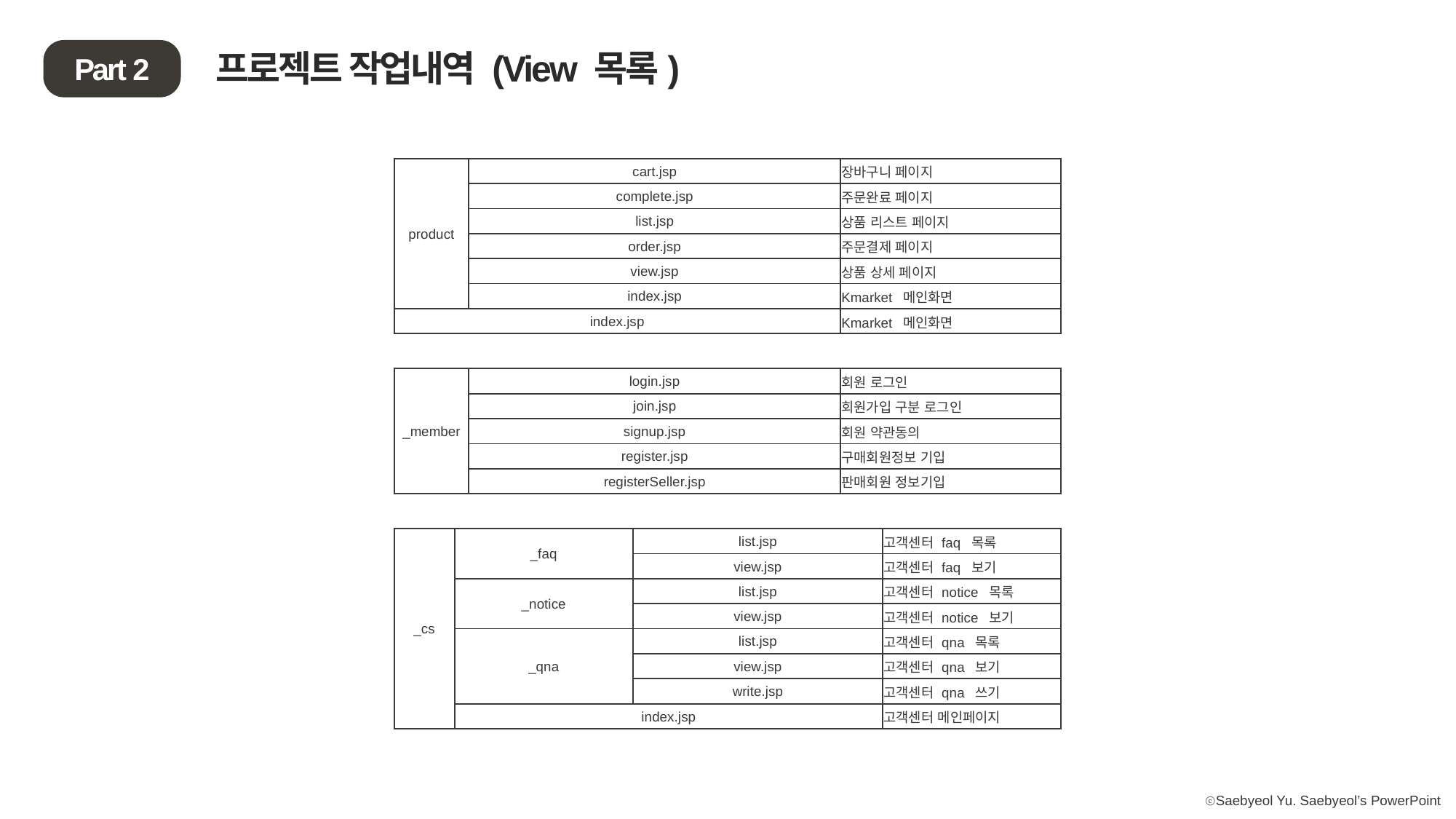

프로젝트 작업내역 (View 목록)
Part 2
| product | cart.jsp | 장바구니 페이지 |
| --- | --- | --- |
|  | complete.jsp | 주문완료 페이지 |
|  | list.jsp | 상품 리스트 페이지 |
|  | order.jsp | 주문결제 페이지 |
|  | view.jsp | 상품 상세 페이지 |
|  | index.jsp | Kmarket 메인화면 |
| index.jsp |  | Kmarket 메인화면 |
| \_member | login.jsp | 회원 로그인 |
| --- | --- | --- |
|  | join.jsp | 회원가입 구분 로그인 |
|  | signup.jsp | 회원 약관동의 |
|  | register.jsp | 구매회원정보 기입 |
|  | registerSeller.jsp | 판매회원 정보기입 |
| \_cs | \_faq | list.jsp | 고객센터 faq 목록 |
| --- | --- | --- | --- |
|  |  | view.jsp | 고객센터 faq 보기 |
|  | \_notice | list.jsp | 고객센터 notice 목록 |
|  |  | view.jsp | 고객센터 notice 보기 |
|  | \_qna | list.jsp | 고객센터 qna 목록 |
|  |  | view.jsp | 고객센터 qna 보기 |
|  |  | write.jsp | 고객센터 qna 쓰기 |
|  | index.jsp |  | 고객센터 메인페이지 |